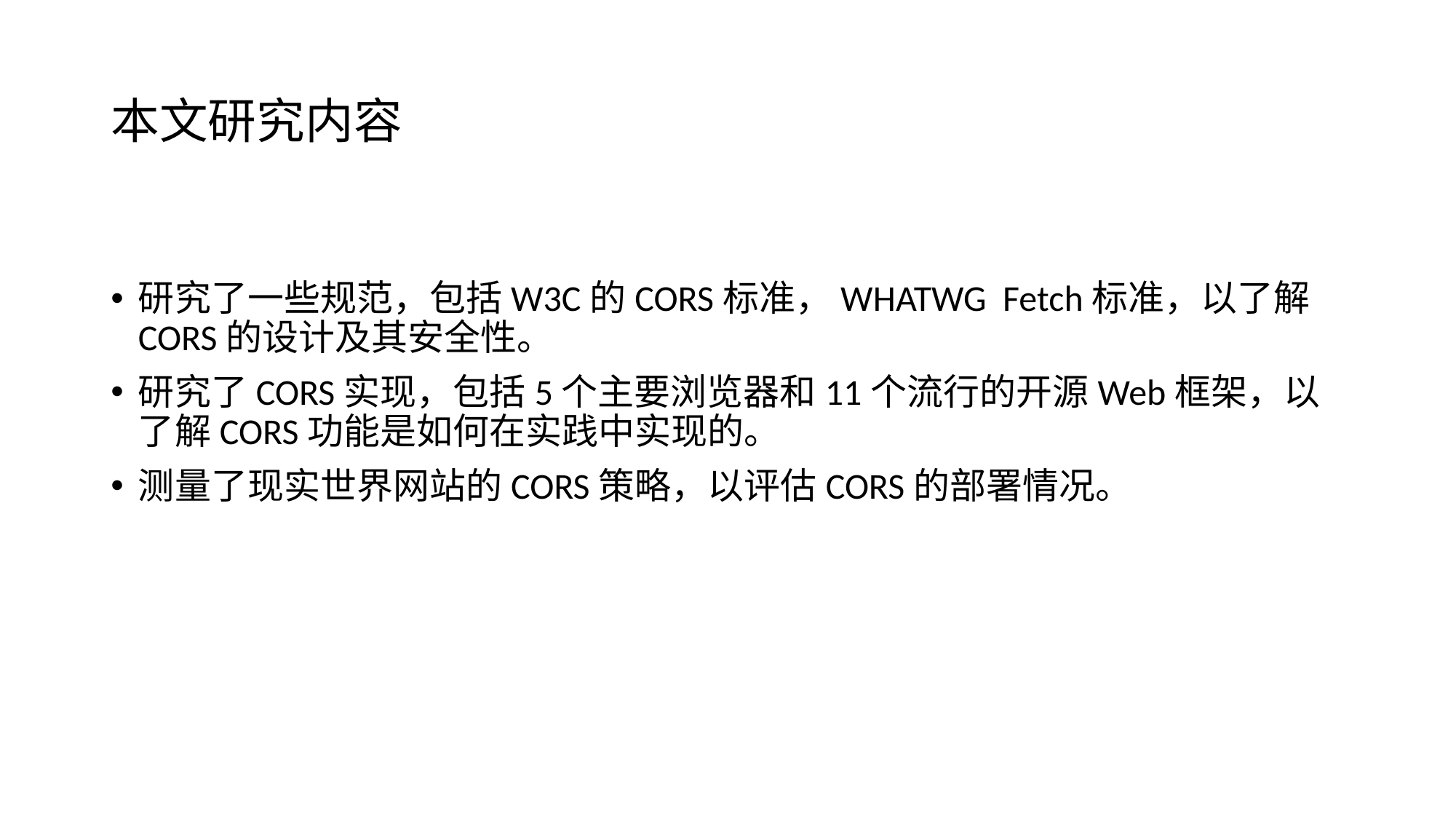

# 本文研究内容

研究了一些规范，包括W3C的CORS标准，WHATWG  Fetch标准，以了解CORS的设计及其安全性。
研究了CORS实现，包括5个主要浏览器和11个流行的开源Web框架，以了解CORS功能是如何在实践中实现的。
测量了现实世界网站的CORS策略，以评估CORS的部署情况。

9